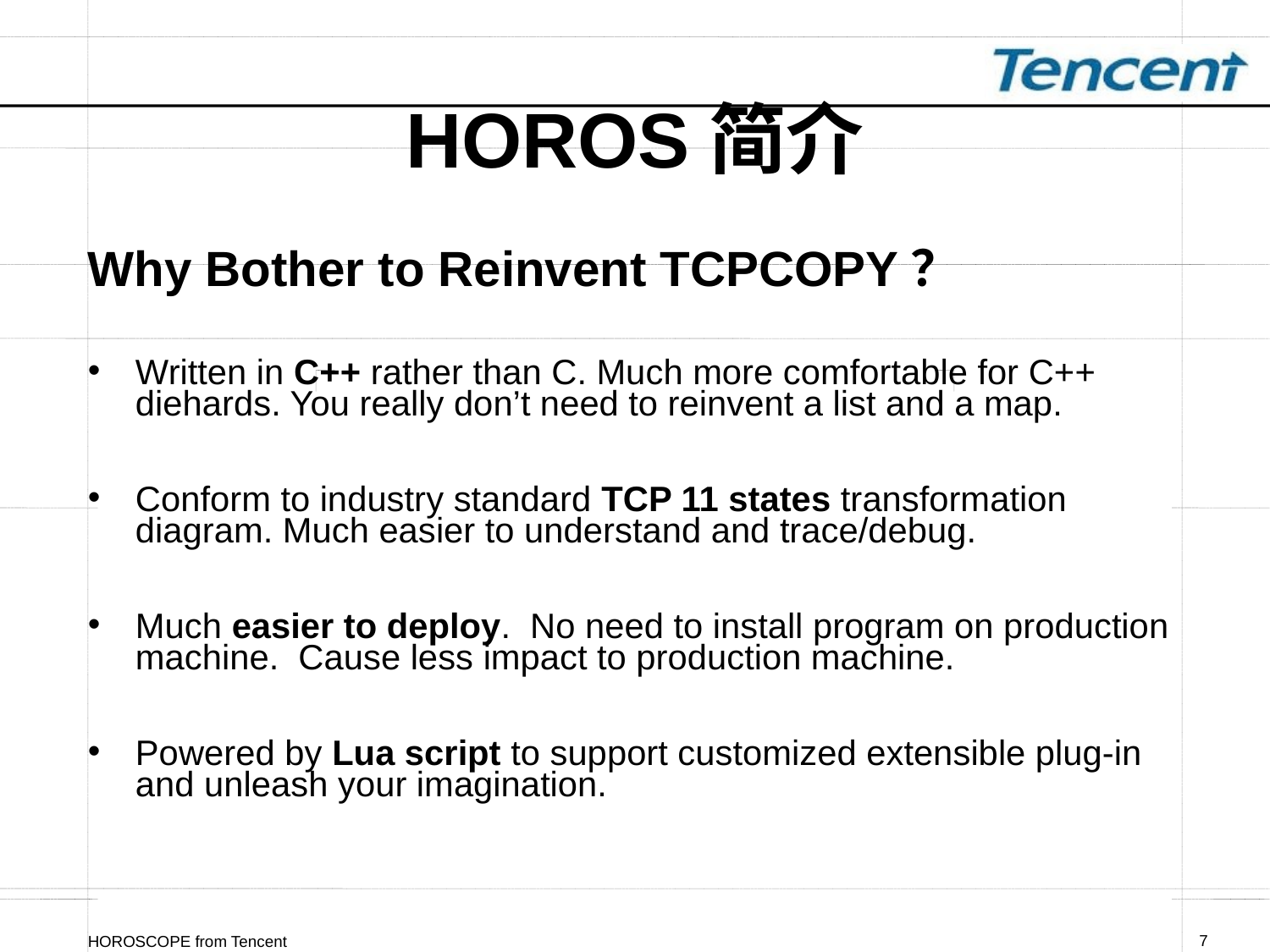

# HOROS简介
Why Bother to Reinvent TCPCOPY？

Written in C++ rather than C. Much more comfortable for C++ diehards. You really don’t need to reinvent a list and a map.

Conform to industry standard TCP 11 states transformation diagram. Much easier to understand and trace/debug.

Much easier to deploy.  No need to install program on production machine.  Cause less impact to production machine.

Powered by Lua script to support customized extensible plug-in and unleash your imagination.
HOROSCOPE from Tencent